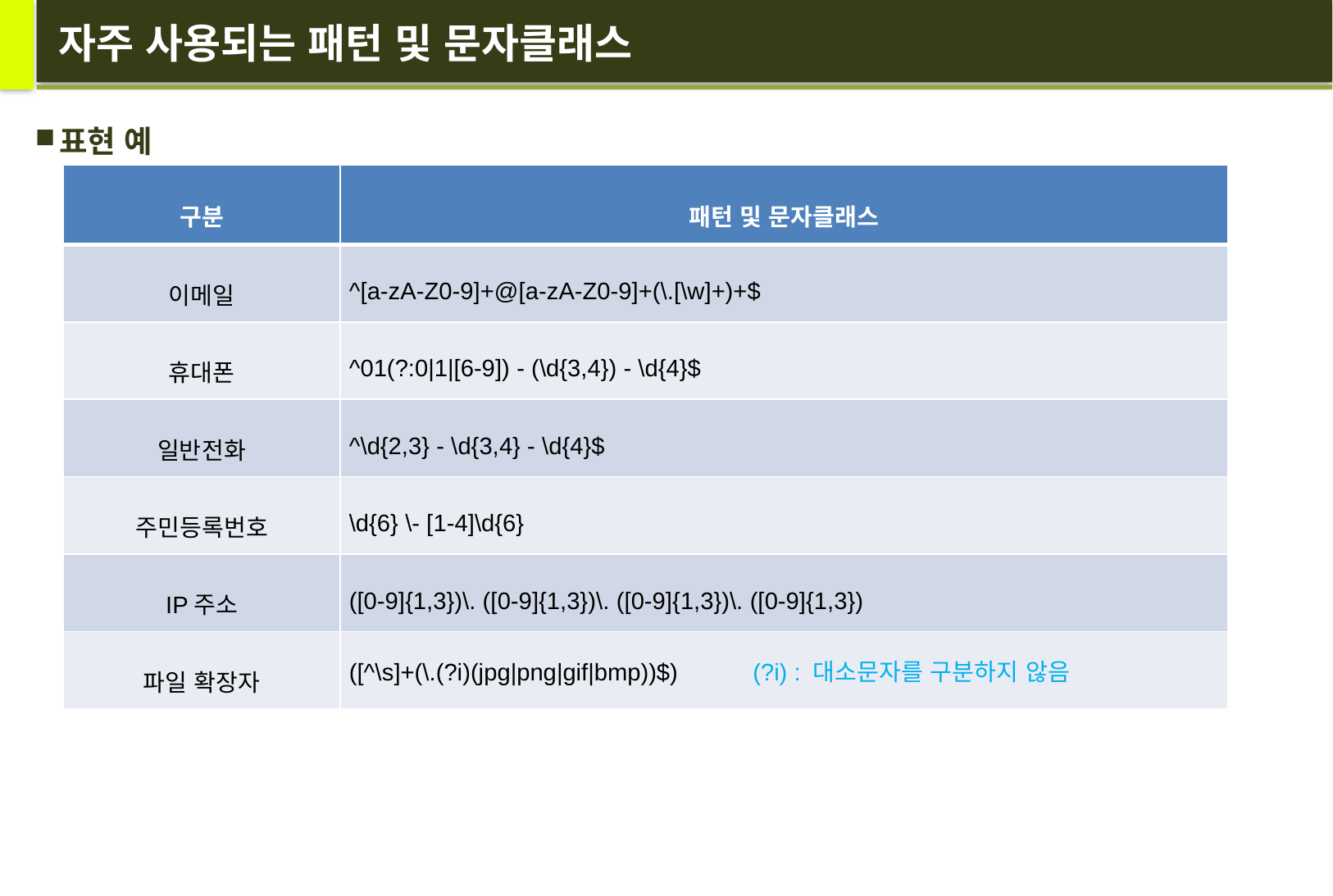

# 자주 사용되는 패턴 및 문자클래스
표현 예
| 구분 | 패턴 및 문자클래스 |
| --- | --- |
| 이메일 | ^[a-zA-Z0-9]+@[a-zA-Z0-9]+(\.[\w]+)+$ |
| 휴대폰 | ^01(?:0|1|[6-9]) - (\d{3,4}) - \d{4}$ |
| 일반전화 | ^\d{2,3} - \d{3,4} - \d{4}$ |
| 주민등록번호 | \d{6} \- [1-4]\d{6} |
| IP주소 | ([0-9]{1,3})\. ([0-9]{1,3})\. ([0-9]{1,3})\. ([0-9]{1,3}) |
| 파일 확장자 | ([^\s]+(\.(?i)(jpg|png|gif|bmp))$) (?i) : 대소문자를 구분하지 않음 |